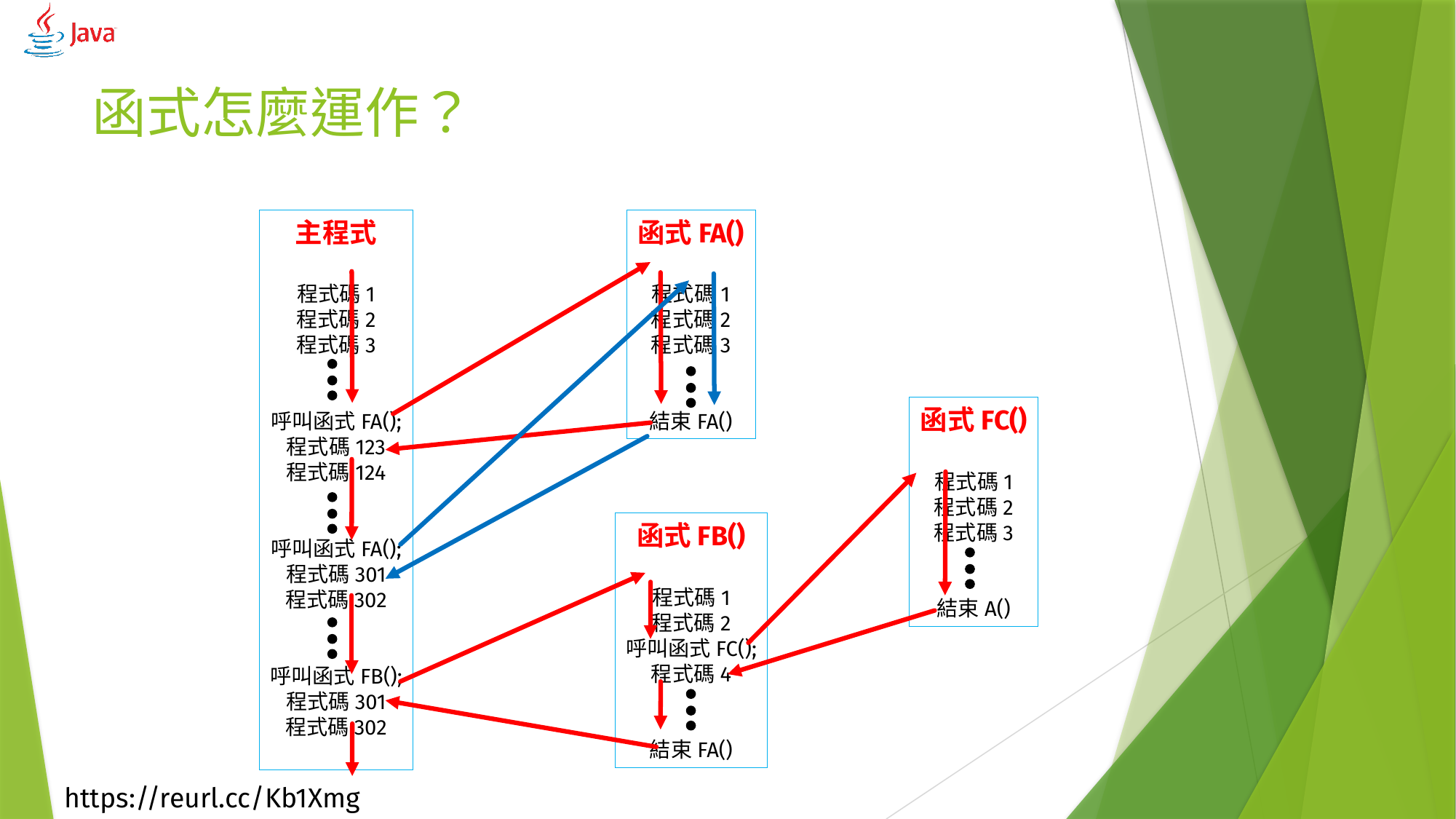

# 函式怎麼運作？
主程式

程式碼1
程式碼2
程式碼3

呼叫函式FA();
程式碼123
程式碼124

呼叫函式FA();
程式碼301
程式碼302

呼叫函式FB();
程式碼301
程式碼302

函式FA()

程式碼1
程式碼2
程式碼3

結束FA()

函式FC()

程式碼1
程式碼2
程式碼3

結束A()

函式FB()

程式碼1
程式碼2
呼叫函式FC();
程式碼4

結束FA()